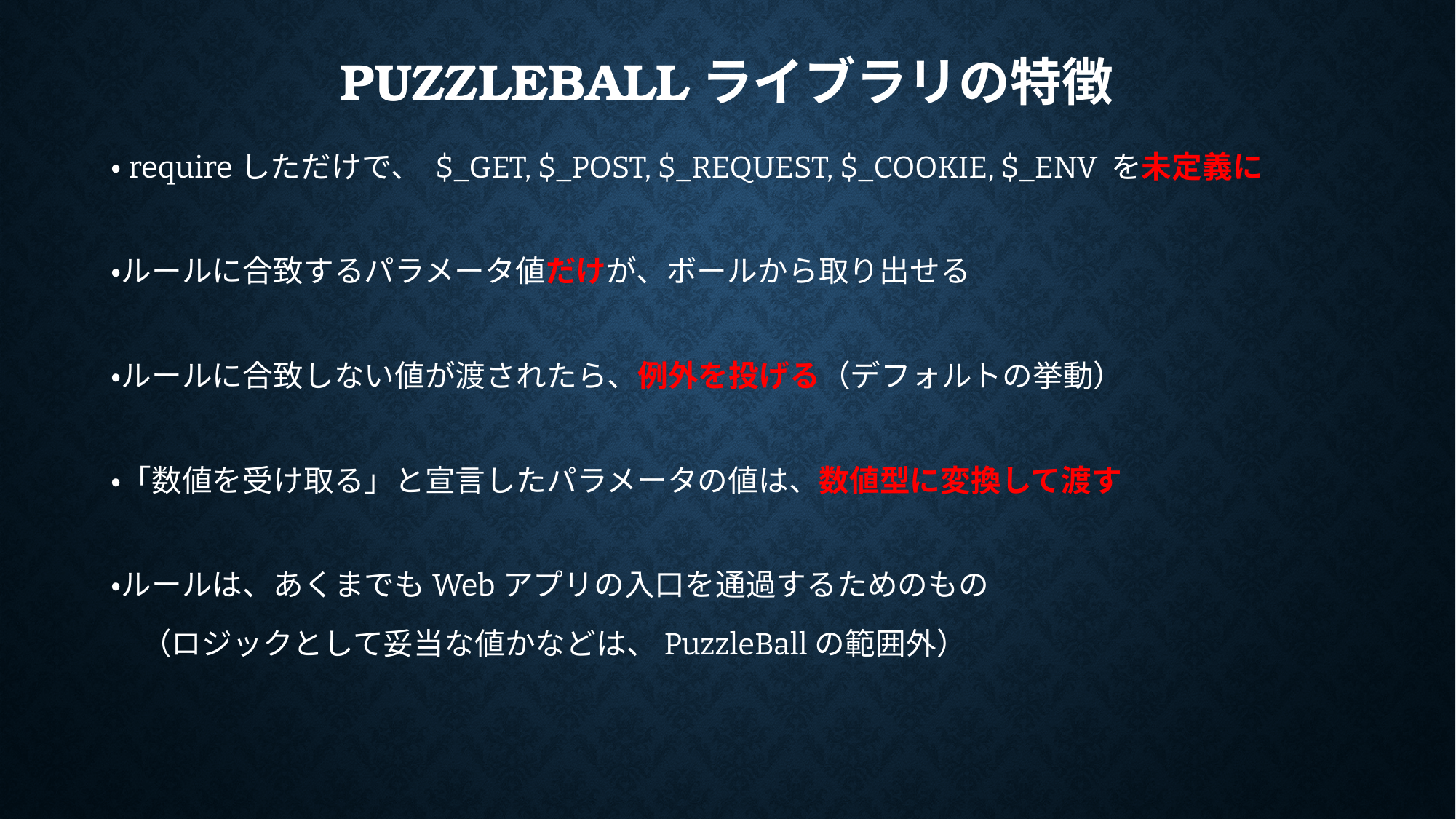

# Puzzleballライブラリの特徴
・requireしただけで、 $_GET, $_POST, $_REQUEST, $_COOKIE, $_ENV を未定義に

・ルールに合致するパラメータ値だけが、ボールから取り出せる

・ルールに合致しない値が渡されたら、例外を投げる（デフォルトの挙動）

・「数値を受け取る」と宣言したパラメータの値は、数値型に変換して渡す

・ルールは、あくまでもWebアプリの入口を通過するためのもの
　（ロジックとして妥当な値かなどは、PuzzleBallの範囲外）